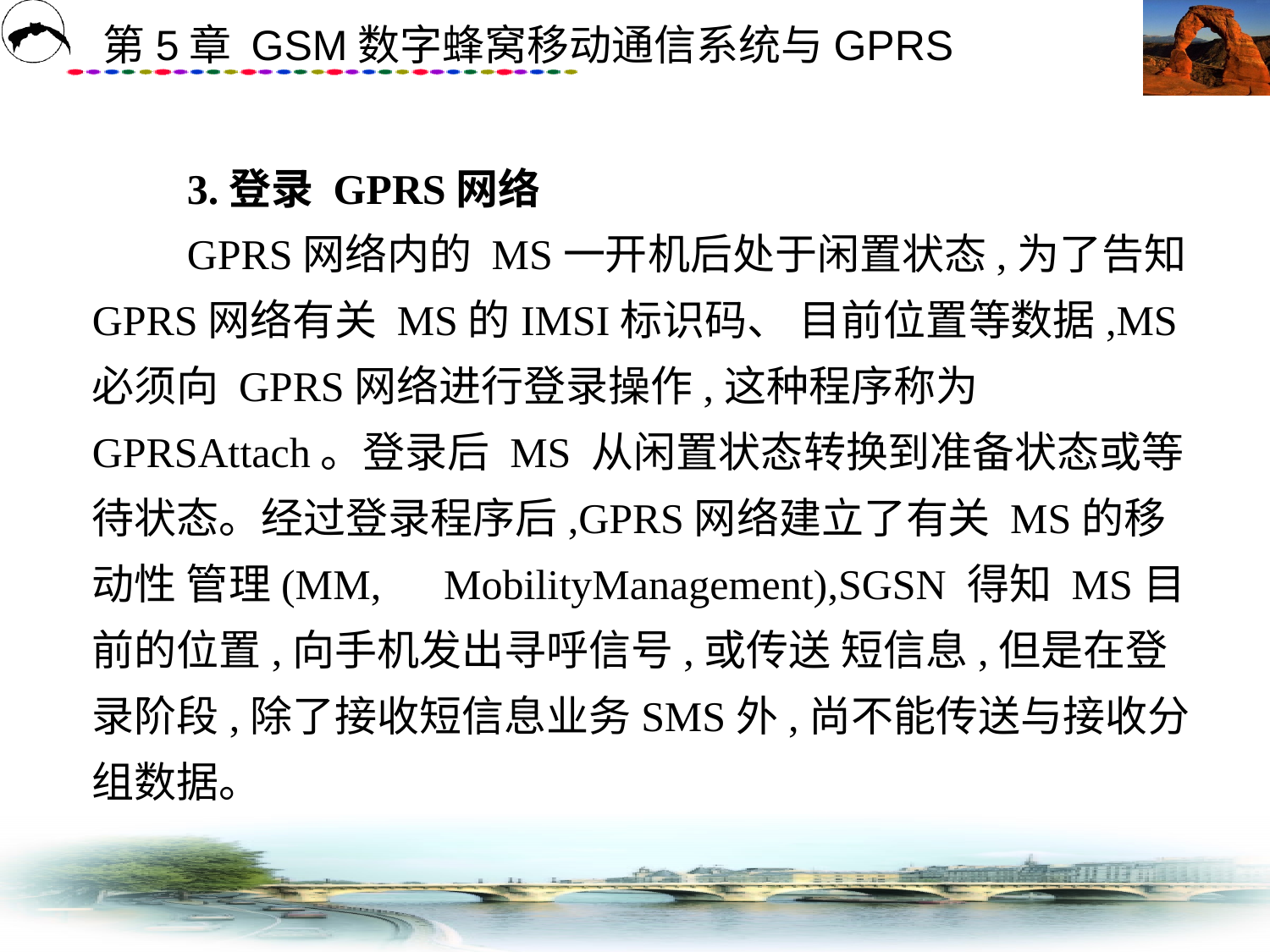

# 3.登录 GPRS网络 　　GPRS网络内的 MS一开机后处于闲置状态,为了告知 GPRS网络有关 MS的IMSI标识码、 目前位置等数据,MS必须向 GPRS网络进行登录操作,这种程序称为 GPRSAttach。登录后 MS 从闲置状态转换到准备状态或等待状态。经过登录程序后,GPRS网络建立了有关 MS的移动性 管理(MM,　MobilityManagement),SGSN 得知 MS目前的位置,向手机发出寻呼信号,或传送 短信息,但是在登录阶段,除了接收短信息业务SMS外,尚不能传送与接收分组数据。